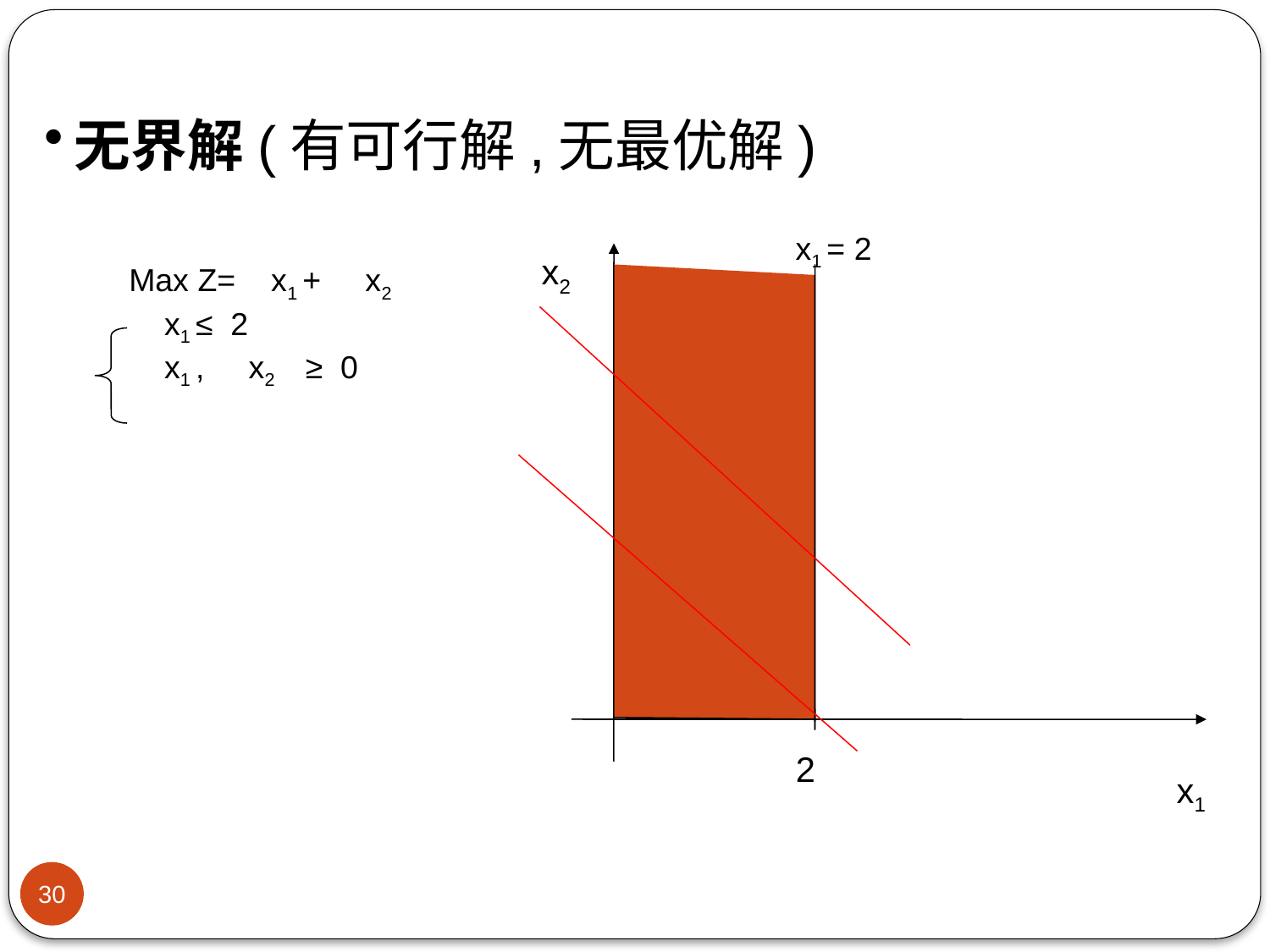

# 无界解(有可行解,无最优解)
x1 = 2
x2

Max Z=    x1 +     x2
    x1 ≤  2
    x1 ,     x2      ≥  0

2
x1
30